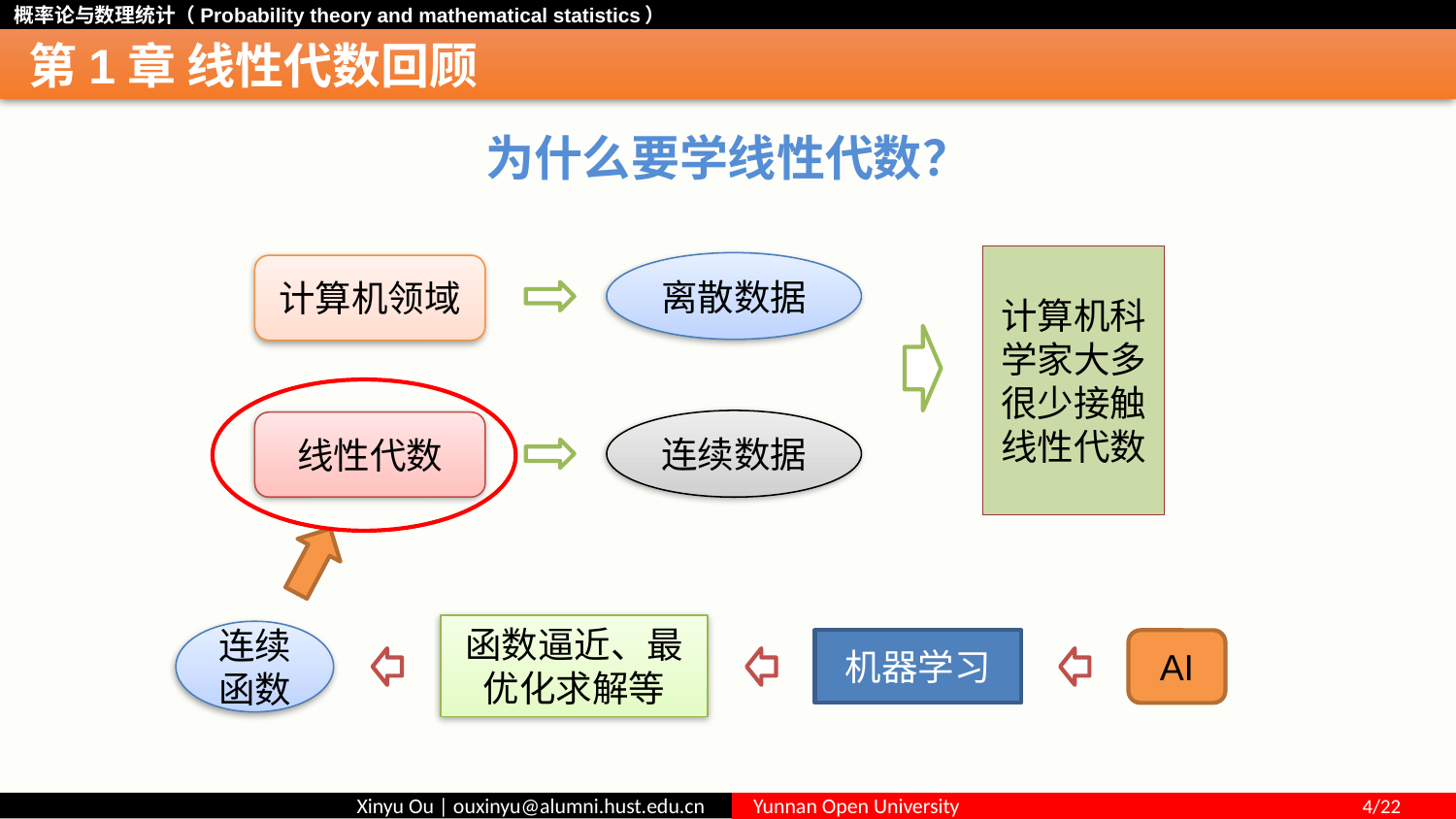

# 第1章 线性代数回顾
为什么要学线性代数？

计算机科学家大多很少接触线性代数
离散数据
计算机领域

连续数据
线性代数

函数逼近、最优化求解等
连续函数
机器学习
AI